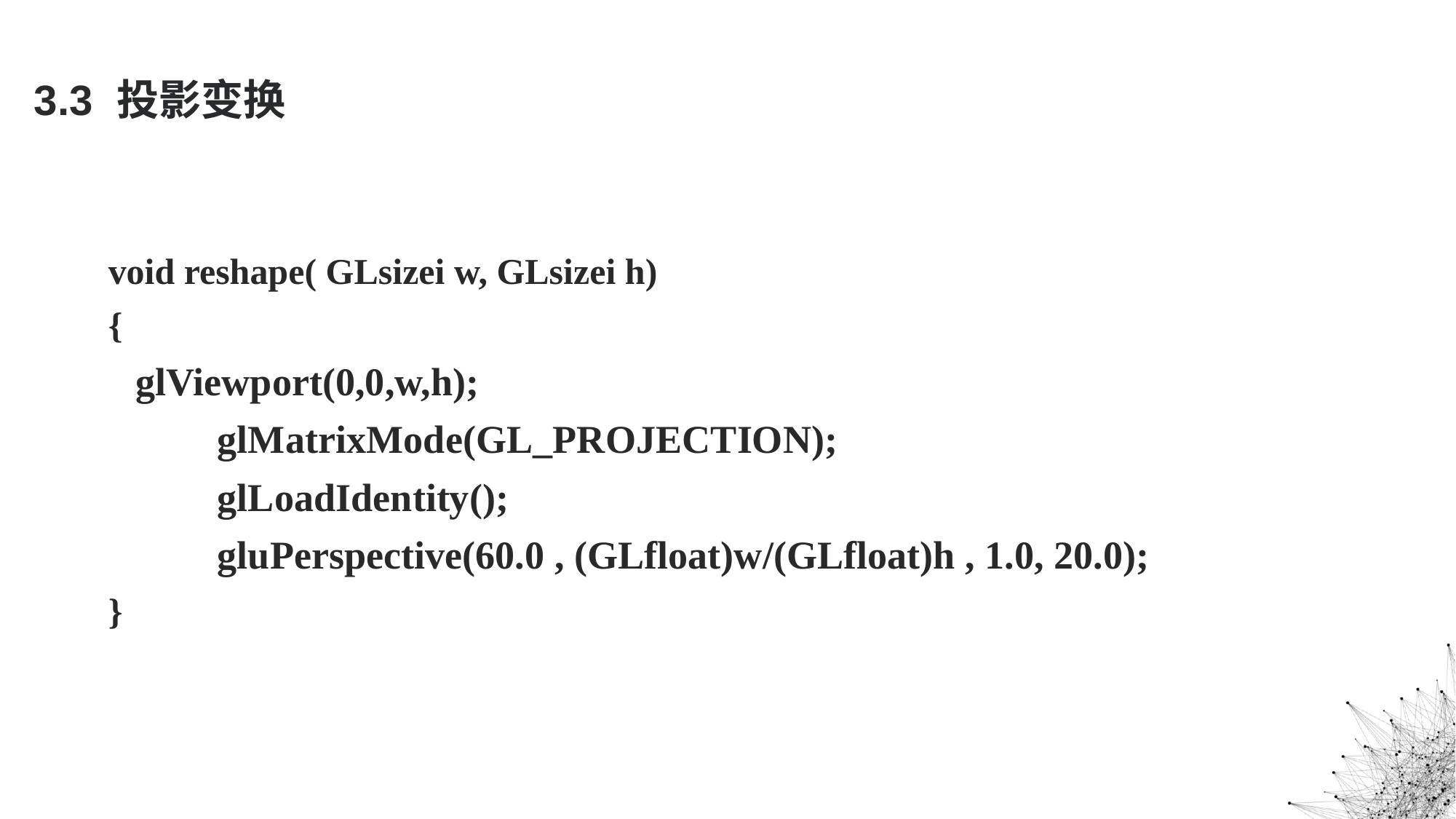

# 3.3 投影变换
void reshape( GLsizei w, GLsizei h)
{
   glViewport(0,0,w,h);
	glMatrixMode(GL_PROJECTION);
	glLoadIdentity();
	gluPerspective(60.0 , (GLfloat)w/(GLfloat)h , 1.0, 20.0);
}